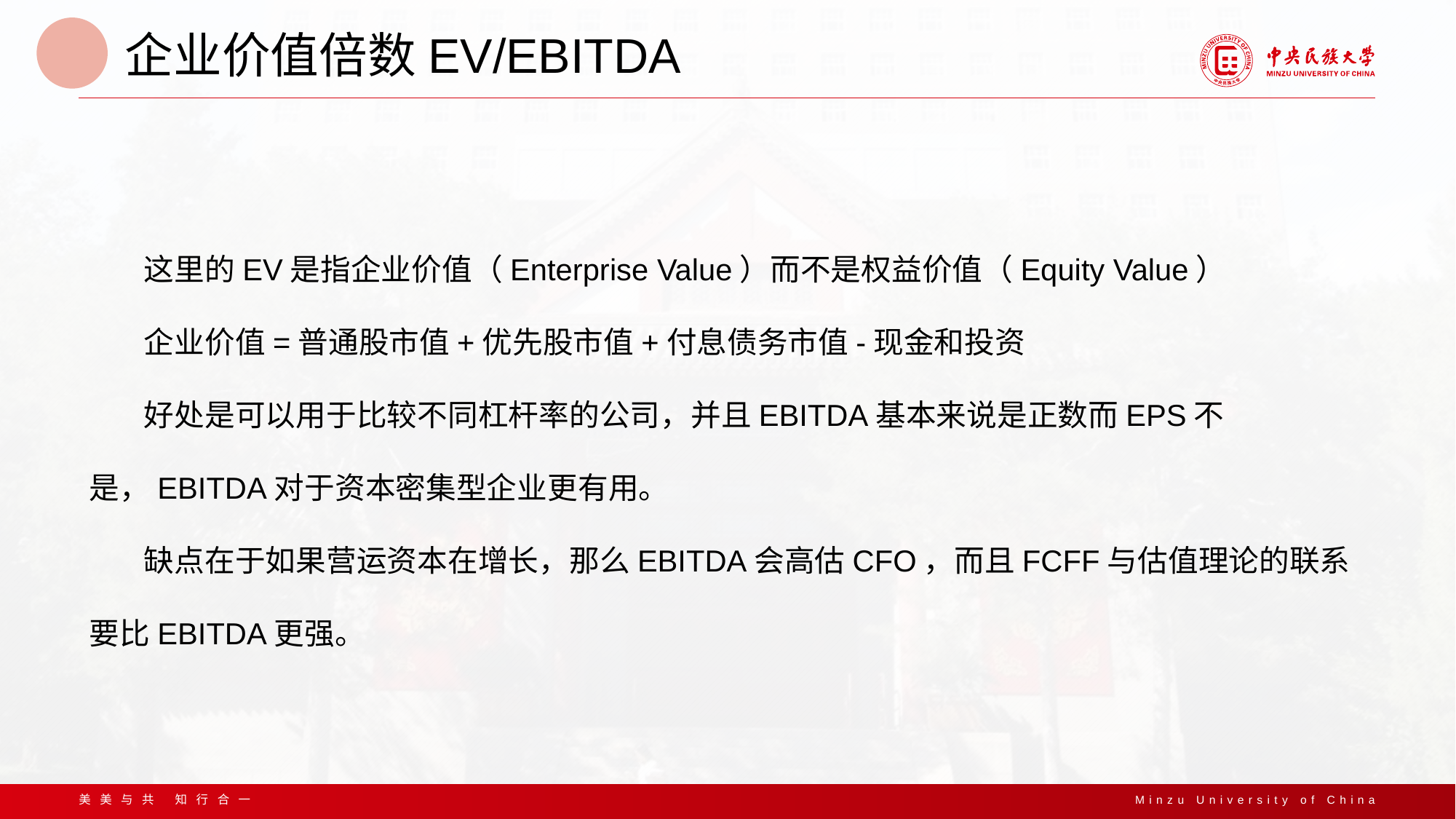

企业价值倍数EV/EBITDA
这里的EV是指企业价值（Enterprise Value）而不是权益价值（Equity Value）
企业价值=普通股市值+优先股市值+付息债务市值-现金和投资
好处是可以用于比较不同杠杆率的公司，并且EBITDA基本来说是正数而EPS不是，EBITDA对于资本密集型企业更有用。
缺点在于如果营运资本在增长，那么EBITDA会高估CFO，而且FCFF与估值理论的联系要比EBITDA更强。
美美与共 知行合一
Minzu University of China